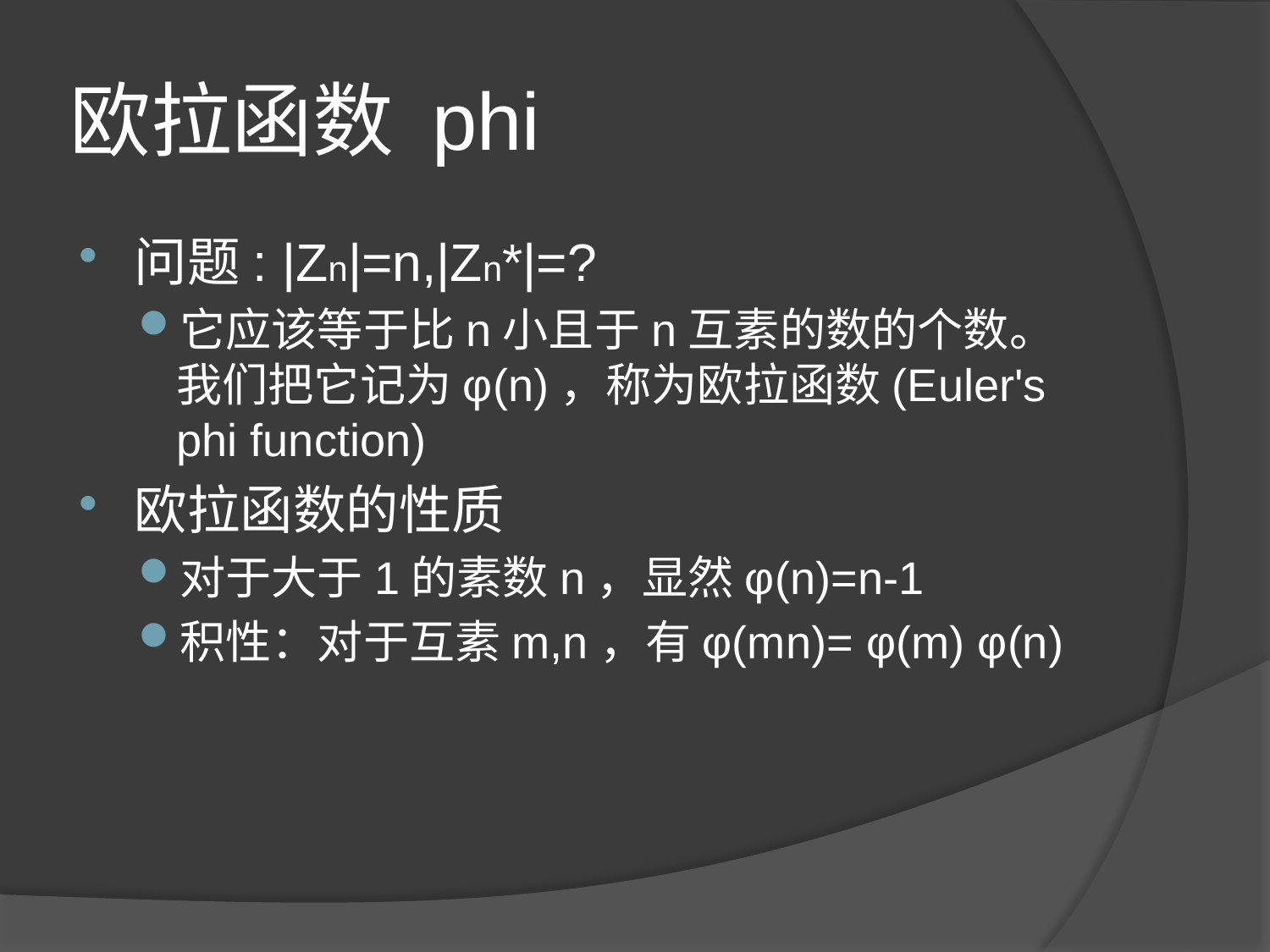

# 欧拉函数 phi
问题: |Zn|=n,|Zn*|=?
它应该等于比n小且于n互素的数的个数。我们把它记为φ(n)，称为欧拉函数(Euler's phi function)
欧拉函数的性质
对于大于1的素数n，显然φ(n)=n-1
积性：对于互素m,n，有φ(mn)= φ(m) φ(n)